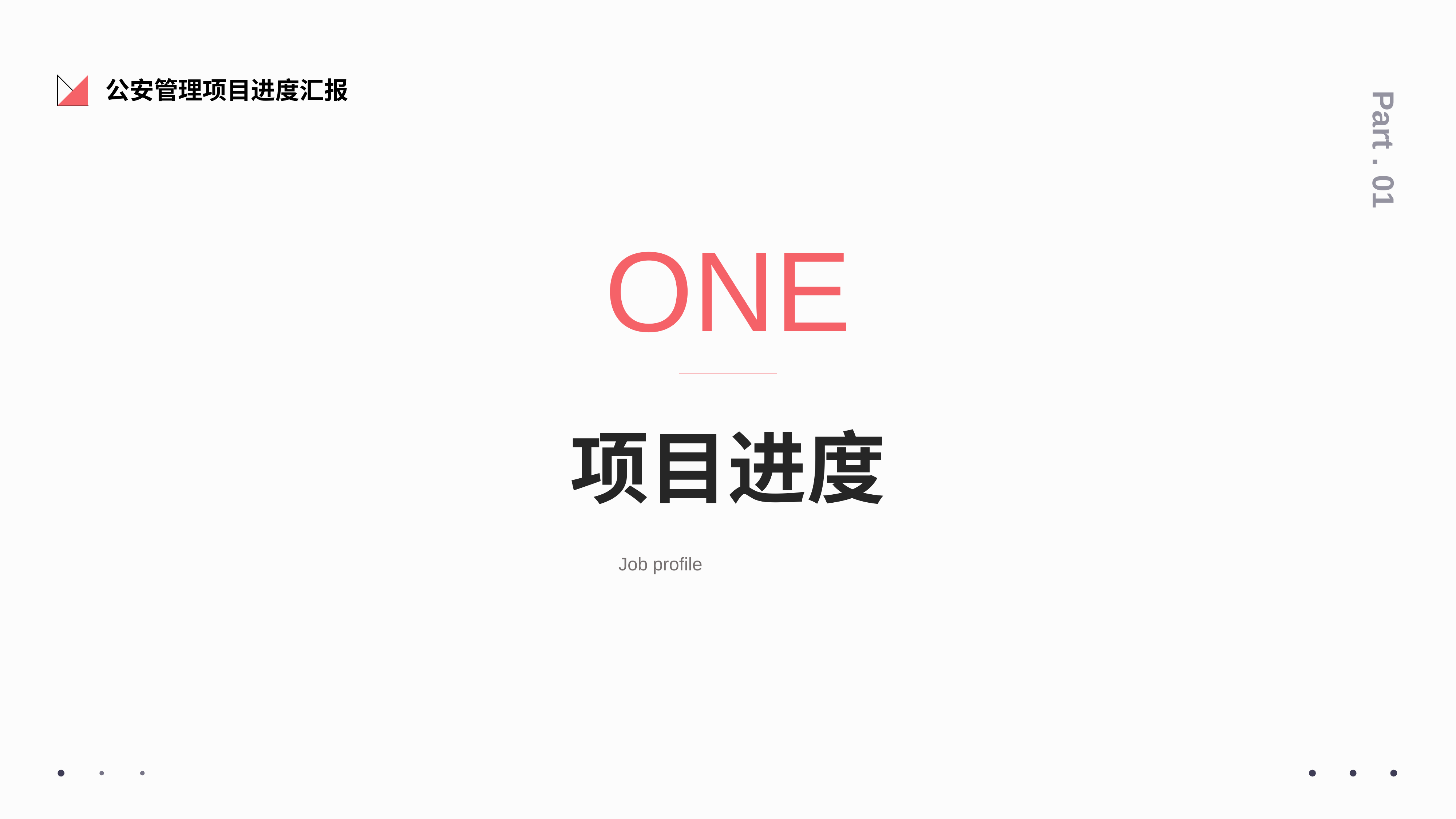

公安管理项目进度汇报
Part . 01
ONE
项目进度
Job profile